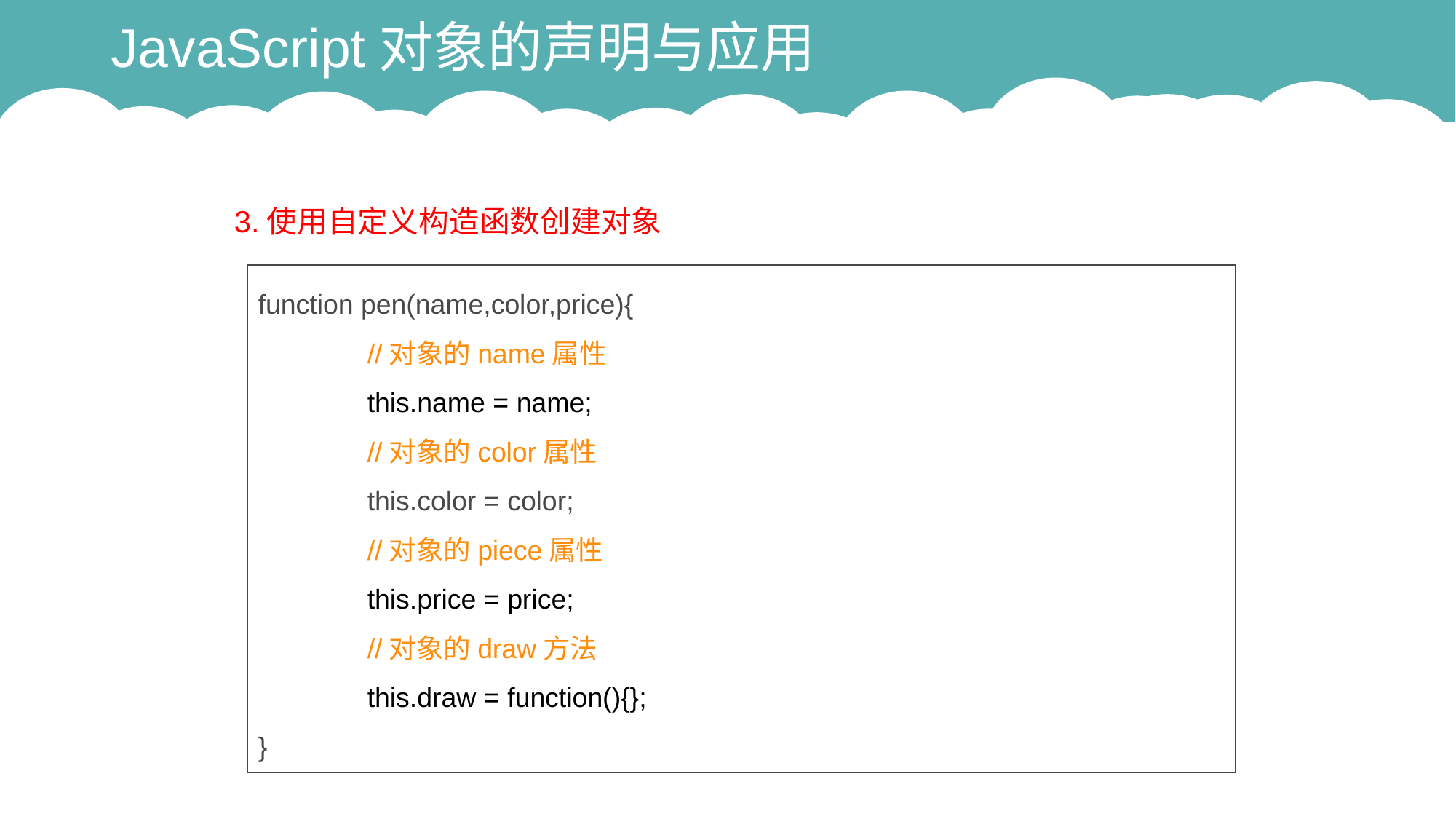

# JavaScript对象的声明与应用
3.使用自定义构造函数创建对象

function pen(name,color,price){
	//对象的name属性
	this.name = name;
	//对象的color属性
	this.color = color;
	//对象的piece属性
	this.price = price;
	//对象的draw方法
	this.draw = function(){};
}